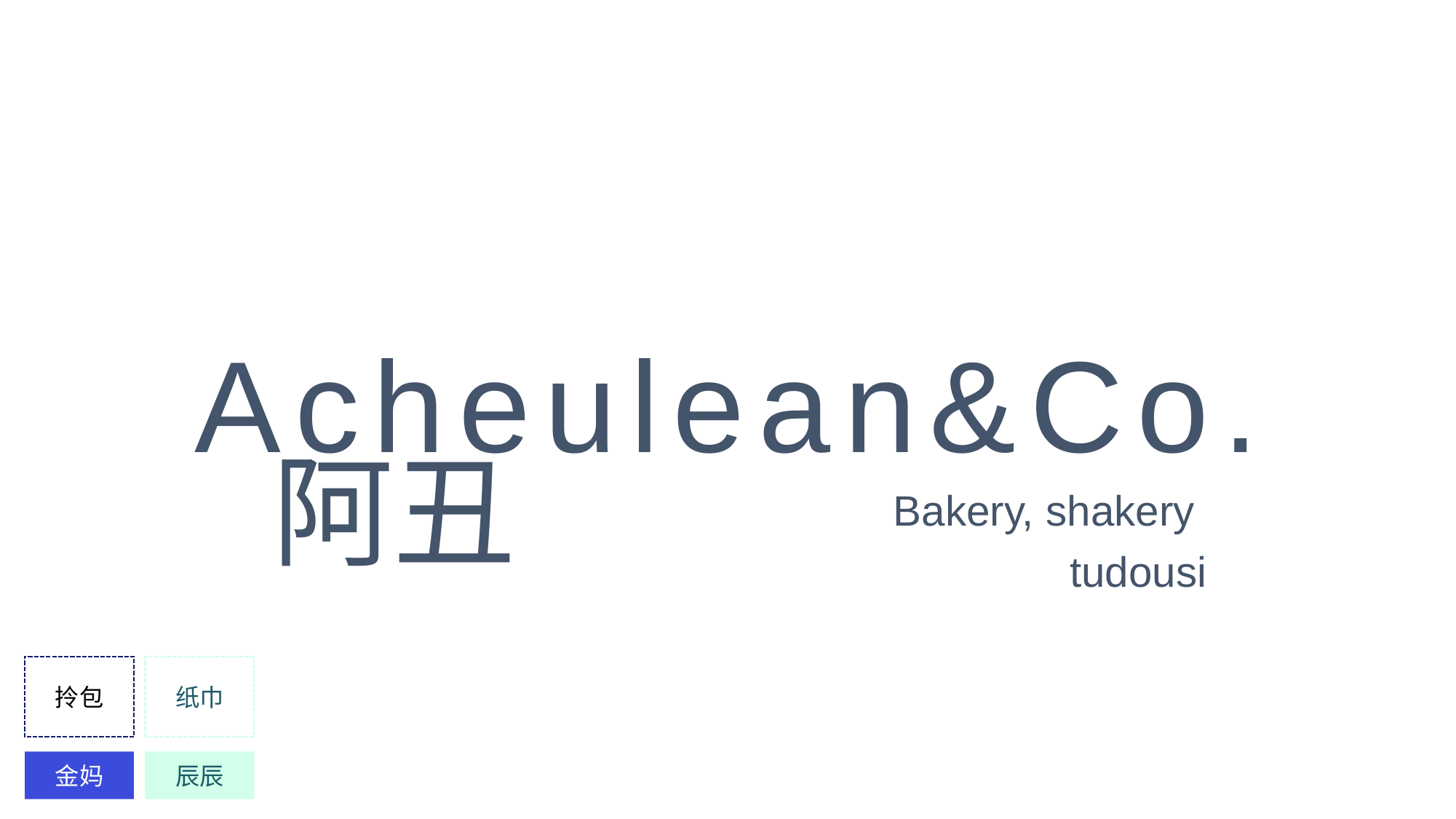

# Acheulean&Co.
阿丑
Bakery, shakery
tudousi
拎包
纸巾
金妈
辰辰